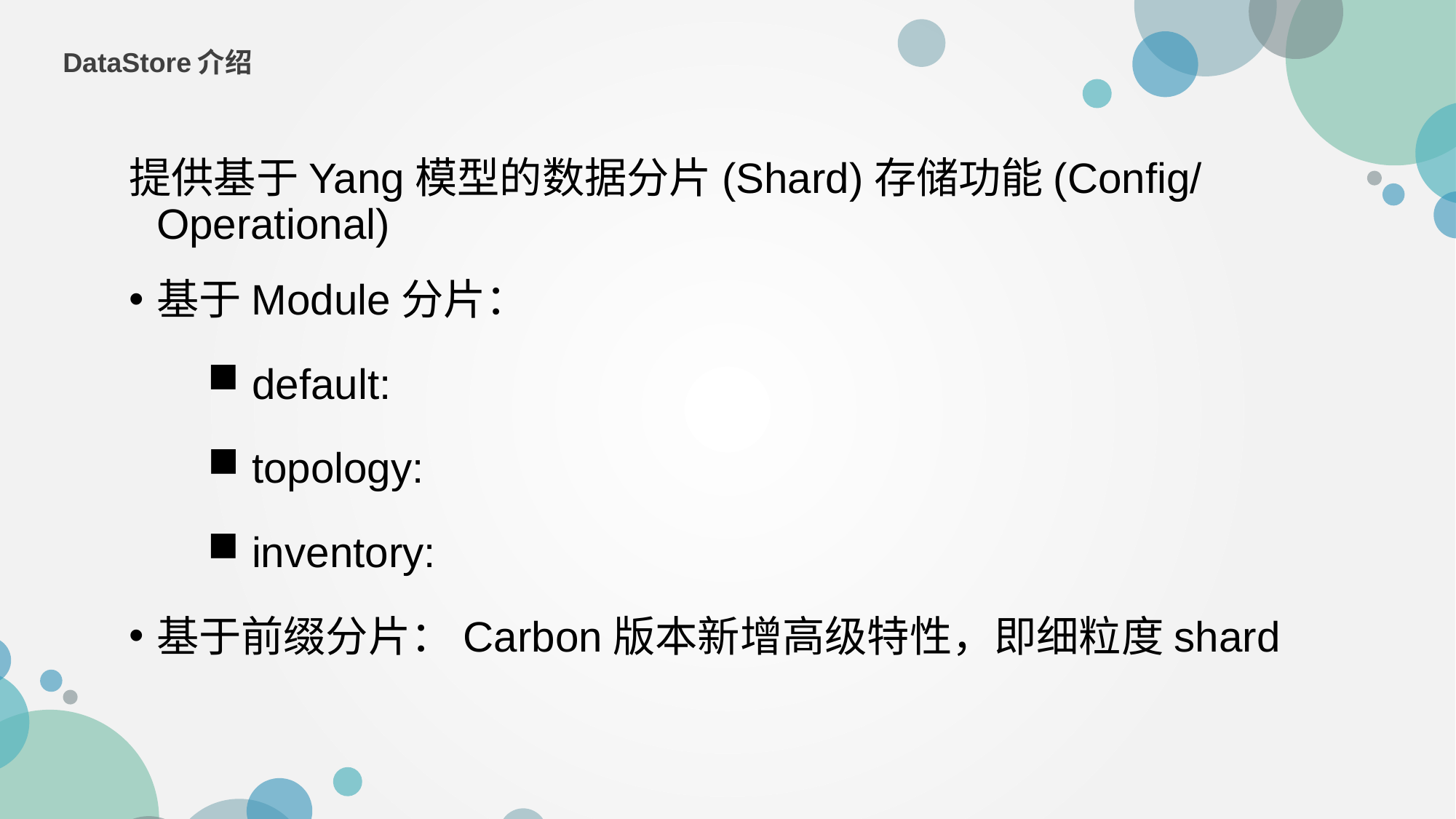

DataStore介绍
提供基于Yang模型的数据分片(Shard)存储功能(Config/Operational)

基于Module分片：
 default:
 topology:
 inventory:
基于前缀分片：Carbon版本新增高级特性，即细粒度shard